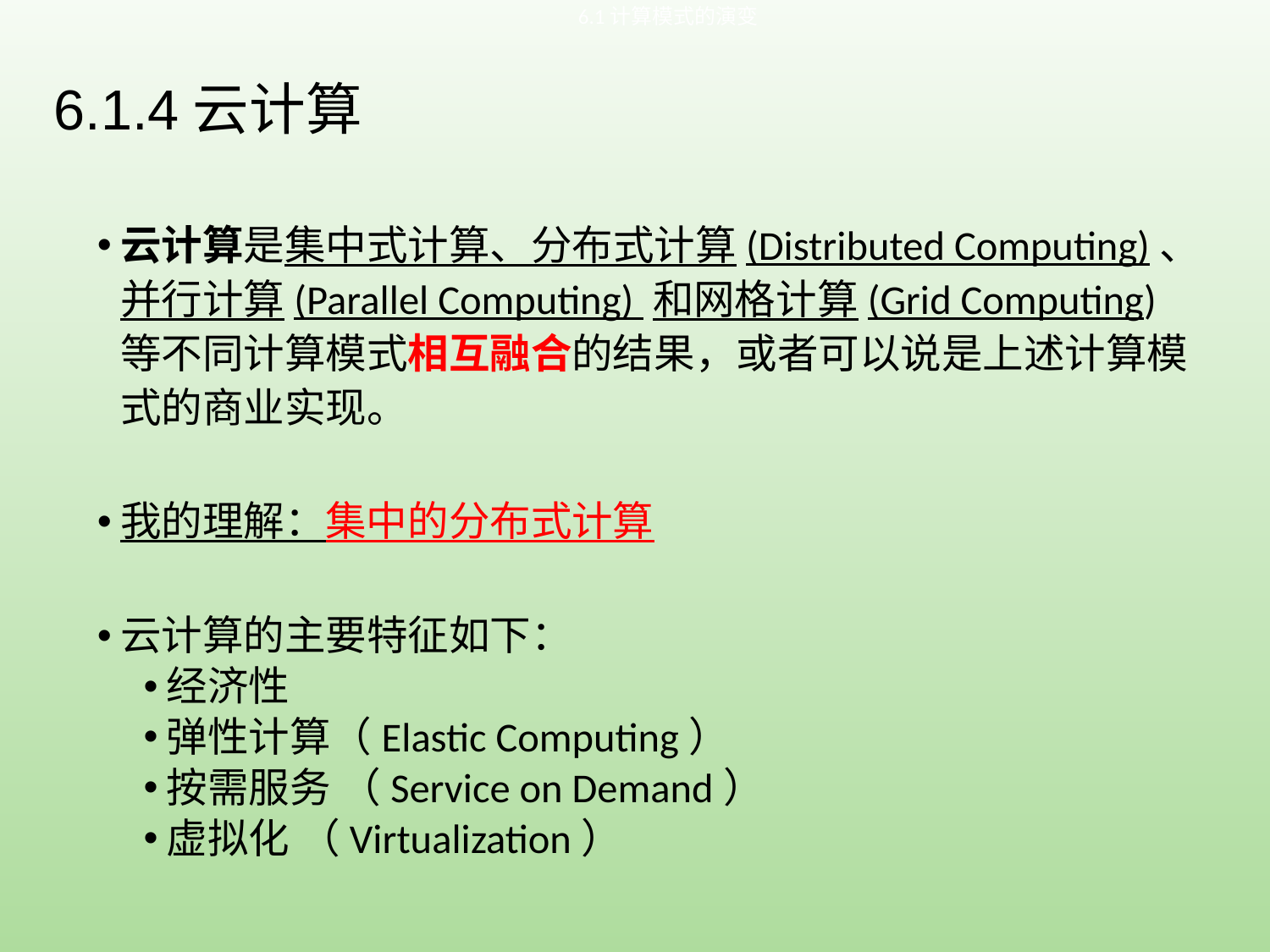

6.1计算模式的演变

# 6.1.4云计算
云计算是集中式计算、分布式计算(Distributed Computing)、并行计算(Parallel Computing) 和网格计算(Grid Computing)等不同计算模式相互融合的结果，或者可以说是上述计算模式的商业实现。

我的理解：集中的分布式计算

云计算的主要特征如下：
经济性
弹性计算（Elastic Computing）
按需服务 （Service on Demand）
虚拟化 （Virtualization）